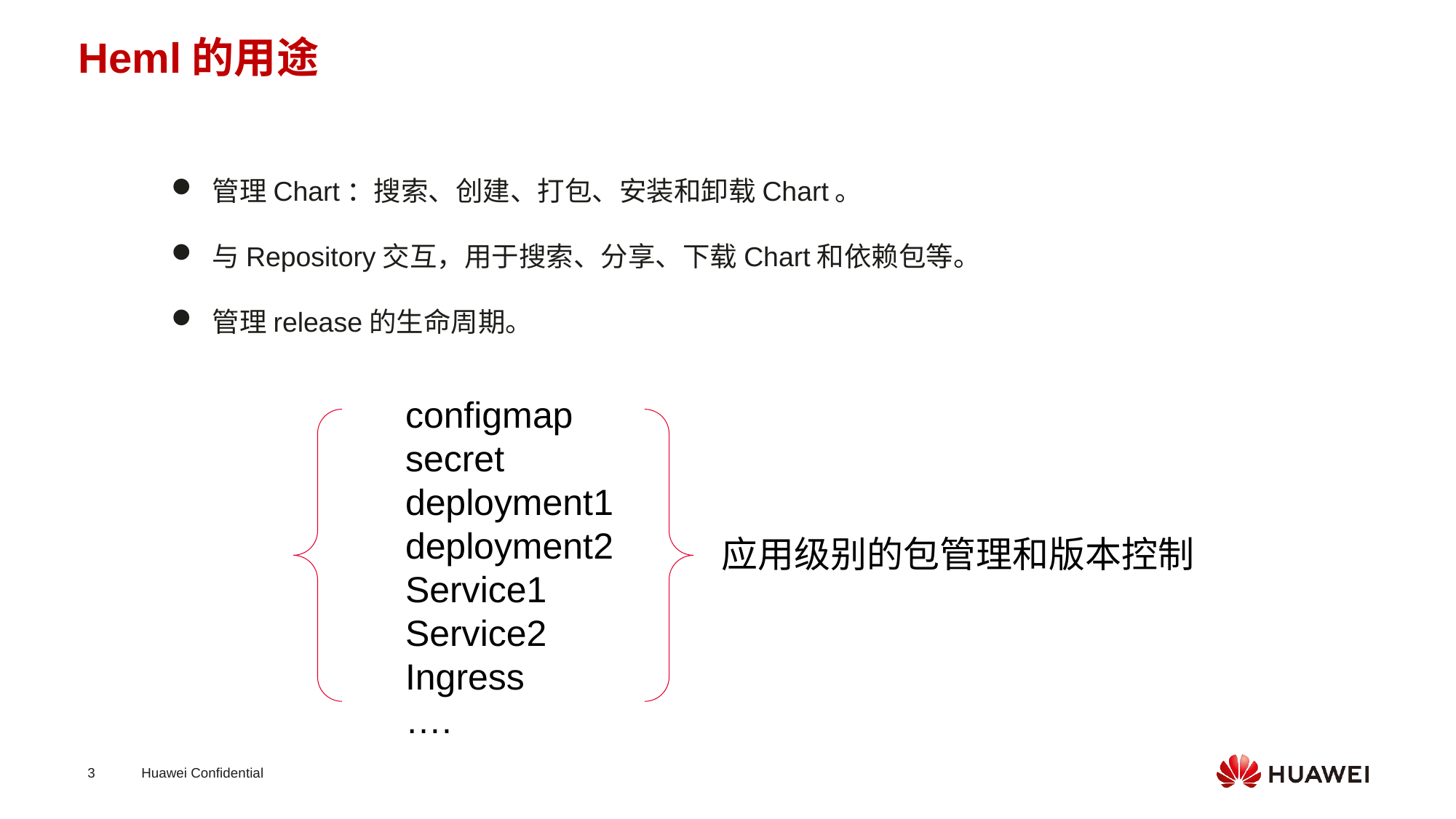

Heml的用途
管理Chart：搜索、创建、打包、安装和卸载Chart。

与Repository交互，用于搜索、分享、下载Chart和依赖包等。

管理release的生命周期。
configmap
secret
deployment1
deployment2
Service1
Service2
Ingress
….

应用级别的包管理和版本控制